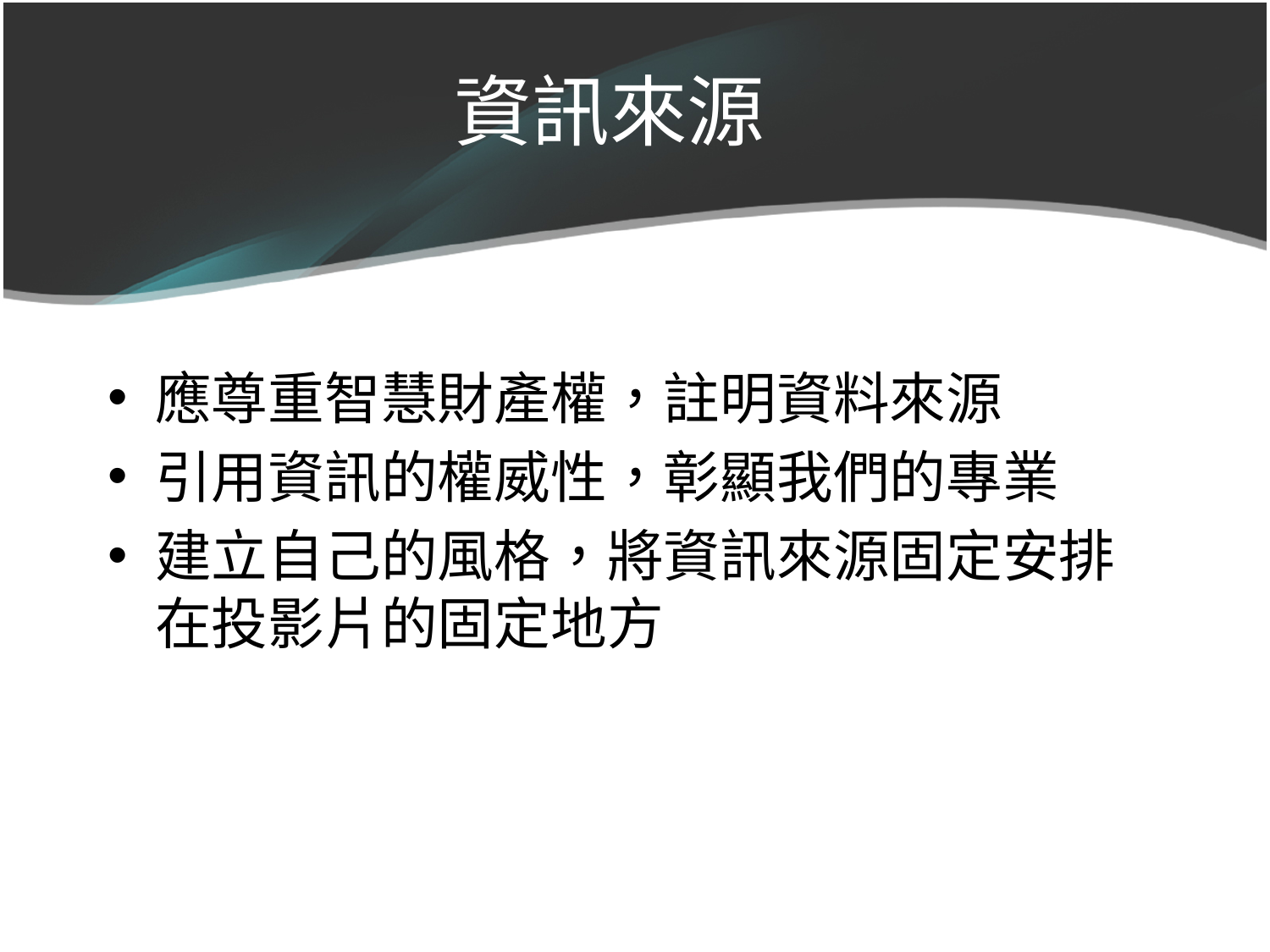

資訊來源
應尊重智慧財產權，註明資料來源
引用資訊的權威性，彰顯我們的專業
建立自己的風格，將資訊來源固定安排在投影片的固定地方